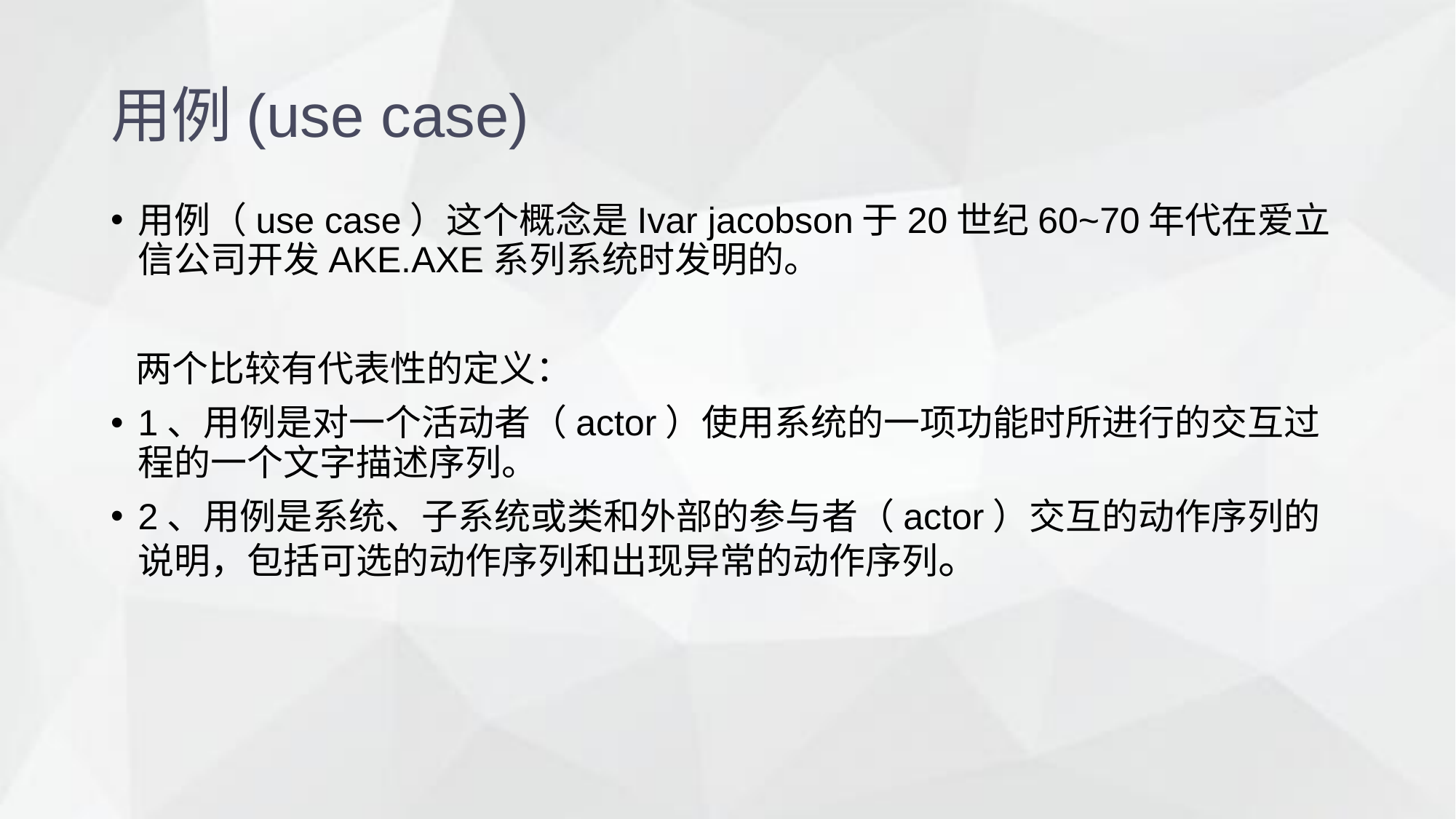

用例(use case)
用例（use case）这个概念是Ivar jacobson于20世纪60~70年代在爱立信公司开发AKE.AXE系列系统时发明的。

  两个比较有代表性的定义：
1、用例是对一个活动者（actor）使用系统的一项功能时所进行的交互过程的一个文字描述序列。
2、用例是系统、子系统或类和外部的参与者（actor）交互的动作序列的说明，包括可选的动作序列和出现异常的动作序列。